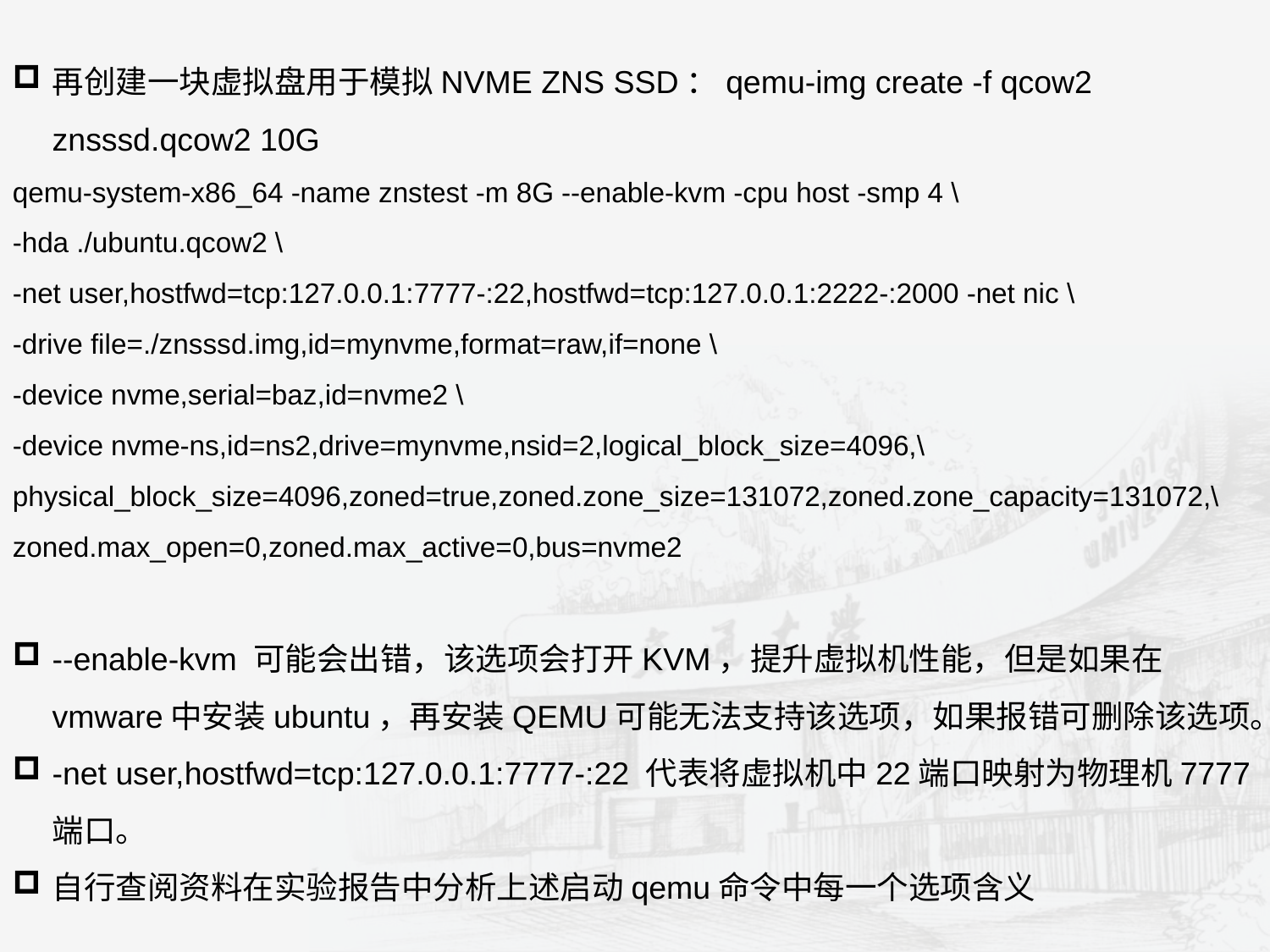

再创建一块虚拟盘用于模拟NVME ZNS SSD：qemu-img create -f qcow2 znsssd.qcow2 10G
qemu-system-x86_64 -name znstest -m 8G --enable-kvm -cpu host -smp 4 \
-hda ./ubuntu.qcow2 \
-net user,hostfwd=tcp:127.0.0.1:7777-:22,hostfwd=tcp:127.0.0.1:2222-:2000 -net nic \
-drive file=./znsssd.img,id=mynvme,format=raw,if=none \
-device nvme,serial=baz,id=nvme2 \
-device nvme-ns,id=ns2,drive=mynvme,nsid=2,logical_block_size=4096,\
physical_block_size=4096,zoned=true,zoned.zone_size=131072,zoned.zone_capacity=131072,\
zoned.max_open=0,zoned.max_active=0,bus=nvme2

--enable-kvm 可能会出错，该选项会打开KVM，提升虚拟机性能，但是如果在vmware中安装ubuntu，再安装QEMU可能无法支持该选项，如果报错可删除该选项。
-net user,hostfwd=tcp:127.0.0.1:7777-:22 代表将虚拟机中22端口映射为物理机7777端口。
自行查阅资料在实验报告中分析上述启动qemu命令中每一个选项含义